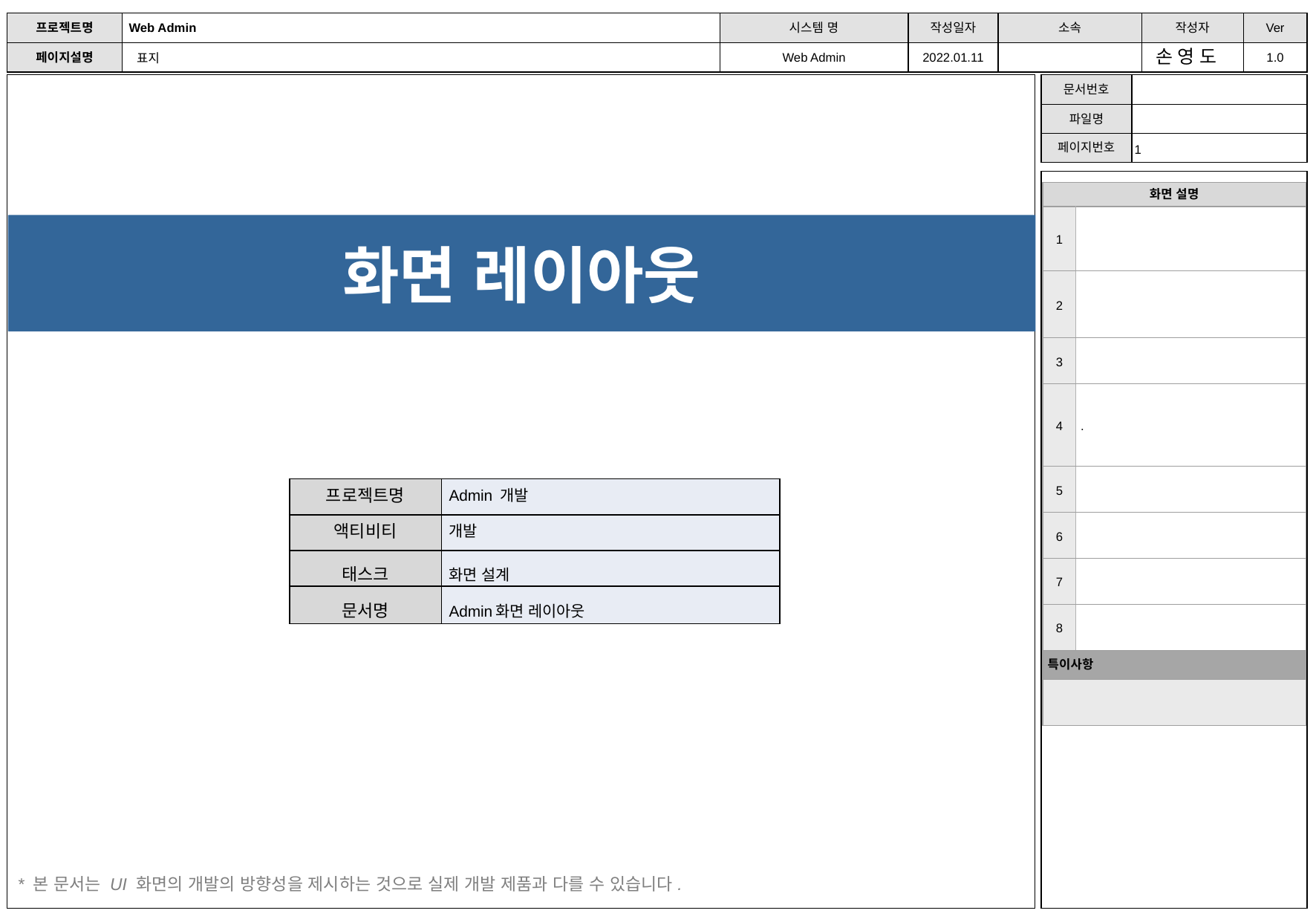

손 영 도
표지

| 화면 설명 |  |
| --- | --- |
| 1 |  |
| 2 |  |
| 3 |  |
| 4 | . |
| 5 |  |
| 6 |  |
| 7 |  |
| 8 |  |
| 특이사항 |  |
|  |  |
화면 레이아웃
| 프로젝트명 | Admin 개발 |
| --- | --- |
| 액티비티 | 개발 |
| 태스크 | 화면 설계 |
| 문서명 | Admin화면 레이아웃 |
* 본 문서는 UI 화면의 개발의 방향성을 제시하는 것으로 실제 개발 제품과 다를 수 있습니다.